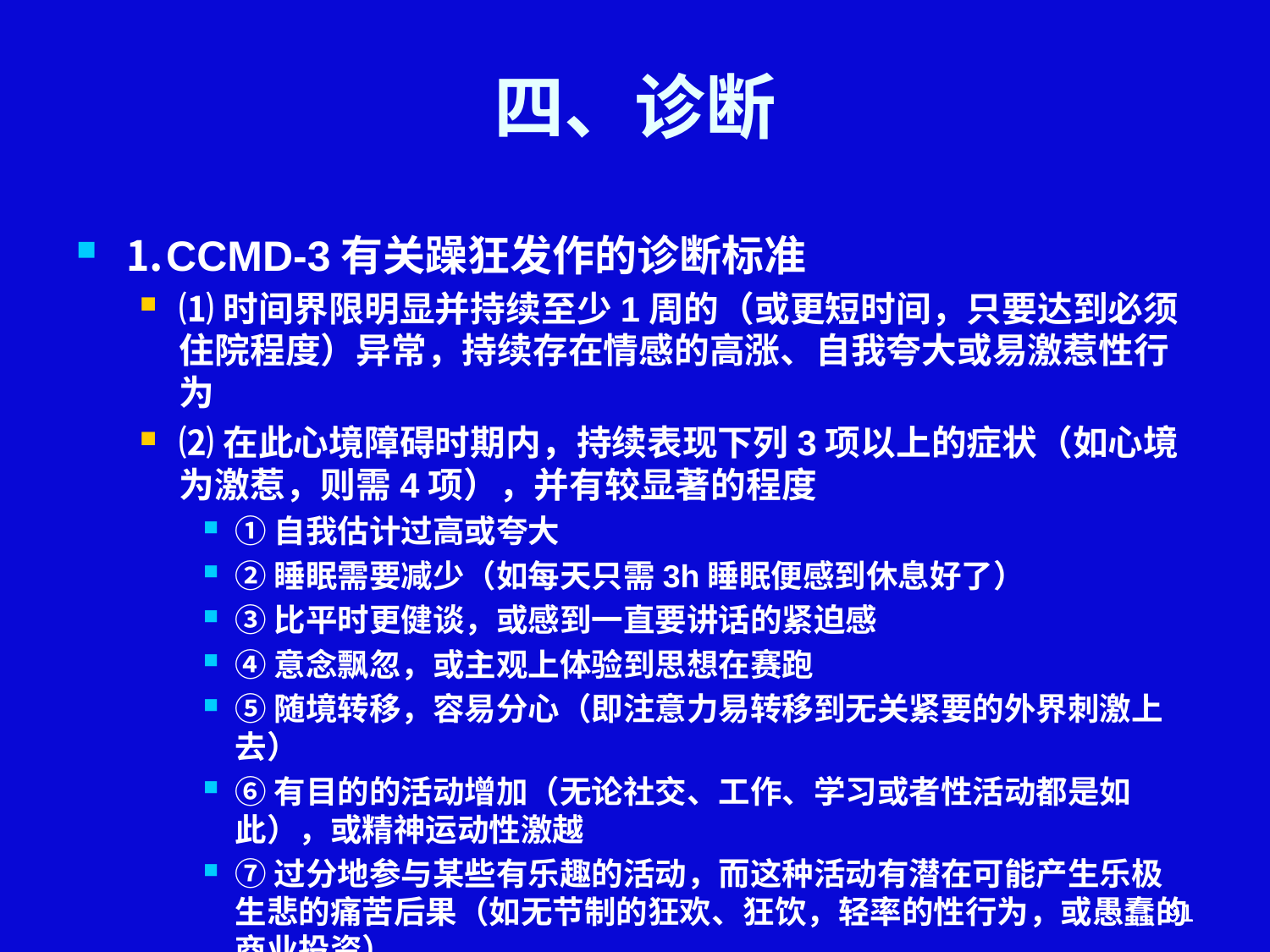

# 四、诊断
⒈CCMD-3有关躁狂发作的诊断标准
⑴时间界限明显并持续至少1周的（或更短时间，只要达到必须住院程度）异常，持续存在情感的高涨、自我夸大或易激惹性行为
⑵在此心境障碍时期内，持续表现下列3项以上的症状（如心境为激惹，则需4项），并有较显著的程度
①自我估计过高或夸大
②睡眠需要减少（如每天只需3h睡眠便感到休息好了）
③比平时更健谈，或感到一直要讲话的紧迫感
④意念飘忽，或主观上体验到思想在赛跑
⑤随境转移，容易分心（即注意力易转移到无关紧要的外界刺激上去）
⑥有目的的活动增加（无论社交、工作、学习或者性活动都是如此），或精神运动性激越
⑦过分地参与某些有乐趣的活动，而这种活动有潜在可能产生乐极生悲的痛苦后果（如无节制的狂欢、狂饮，轻率的性行为，或愚蠢的商业投资）
91
91
91
91
91
91